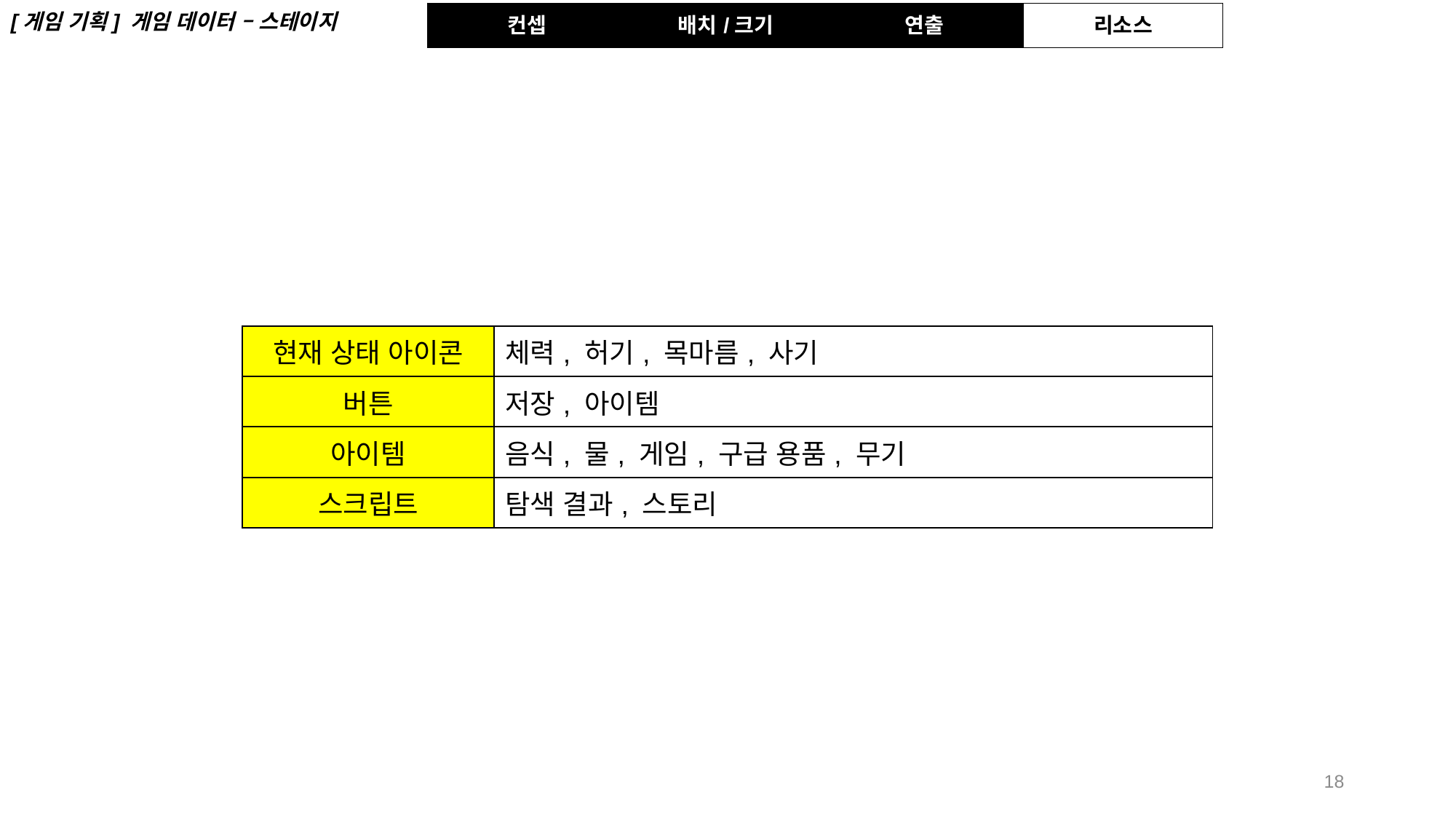

[게임 기획] 게임 데이터 – 스테이지
| 컨셉 | 배치/크기 | 연출 | 리소스 |
| --- | --- | --- | --- |
| 현재 상태 아이콘 | 체력, 허기, 목마름, 사기 |
| --- | --- |
| 버튼 | 저장, 아이템 |
| 아이템 | 음식, 물, 게임, 구급 용품, 무기 |
| 스크립트 | 탐색 결과, 스토리 |
18